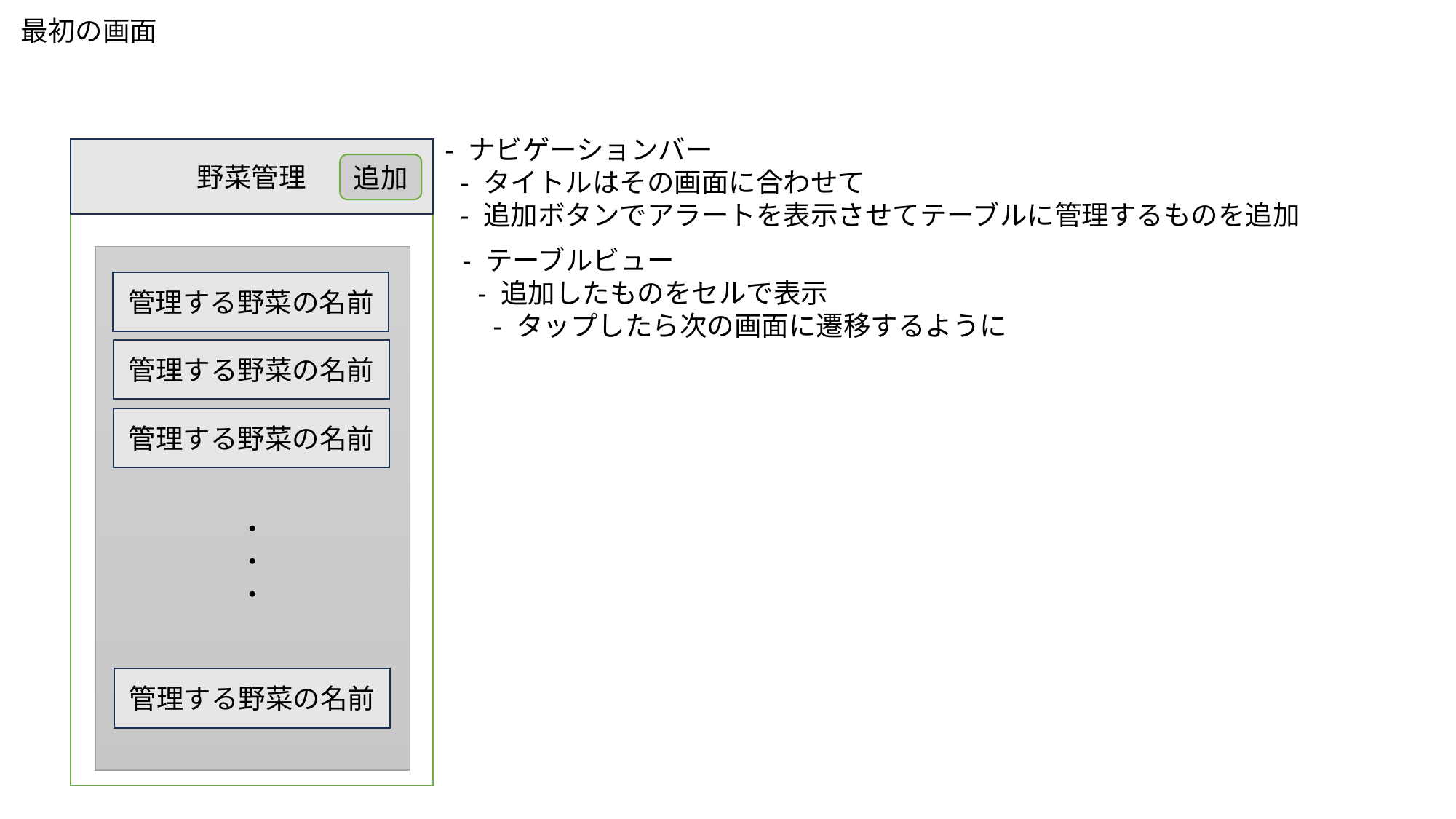

最初の画面
- ナビゲーションバー
  - タイトルはその画面に合わせて
  - 追加ボタンでアラートを表示させてテーブルに管理するものを追加

野菜管理

管理する野菜の名前
管理する野菜の名前
管理する野菜の名前
・・・
管理する野菜の名前
追加
- テーブルビュー
  - 追加したものをセルで表示
    - タップしたら次の画面に遷移するように